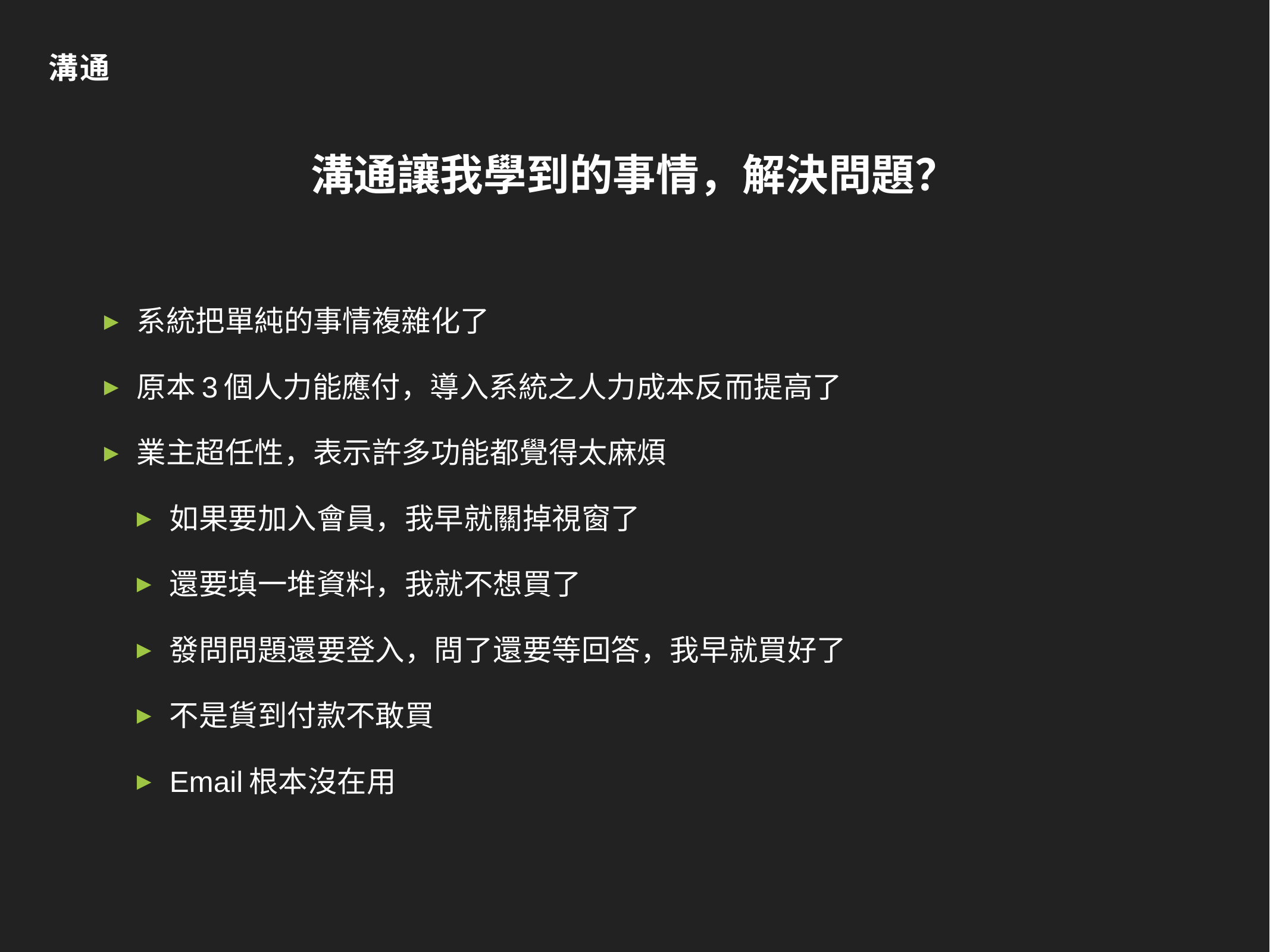

溝通
# 溝通讓我學到的事情，解決問題？
系統把單純的事情複雜化了
原本3個人力能應付，導入系統之人力成本反而提高了
業主超任性，表示許多功能都覺得太麻煩
如果要加入會員，我早就關掉視窗了
還要填一堆資料，我就不想買了
發問問題還要登入，問了還要等回答，我早就買好了
不是貨到付款不敢買
Email根本沒在用